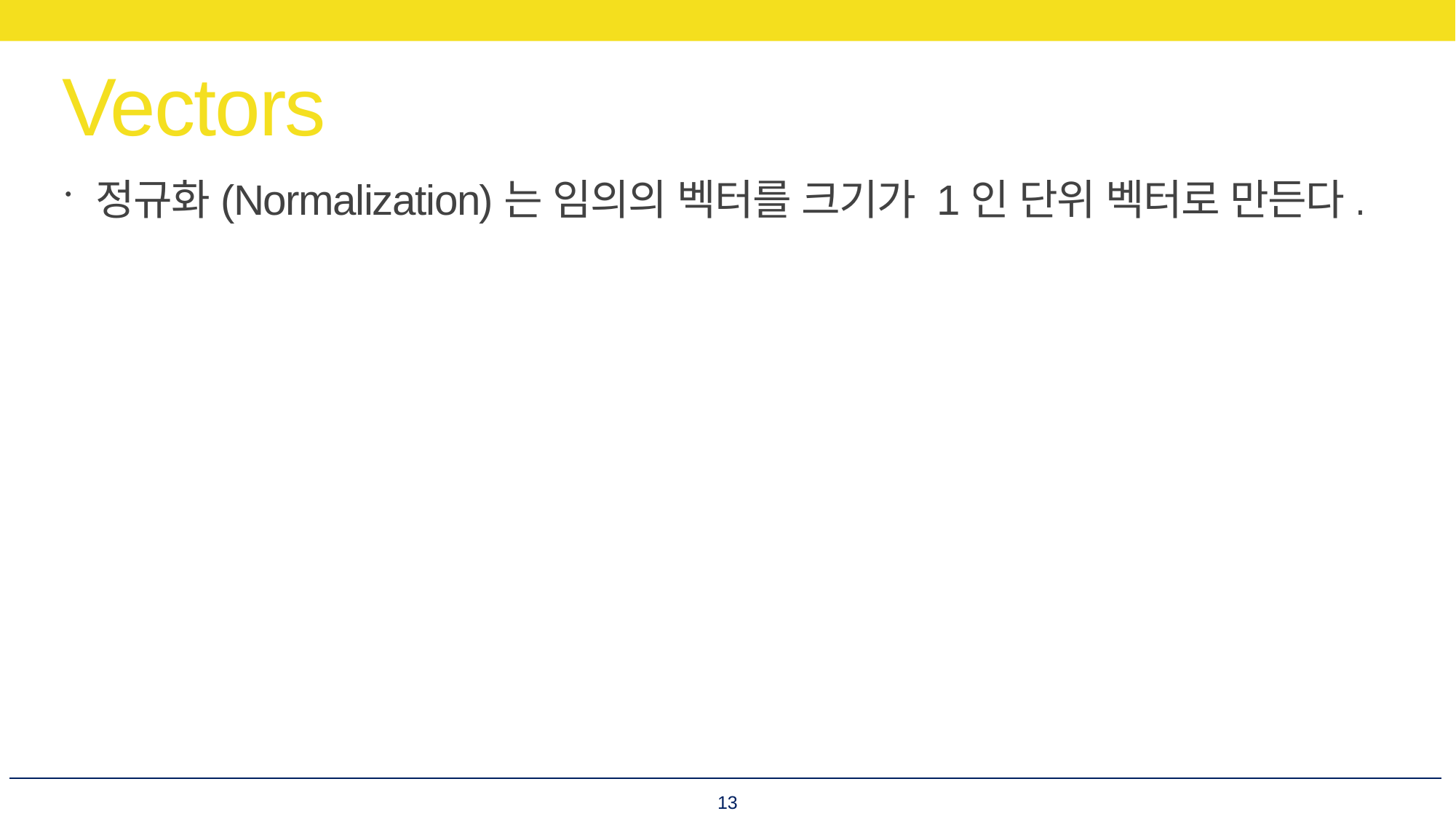

# Vectors
정규화(Normalization)는 임의의 벡터를 크기가 1인 단위 벡터로 만든다.
13